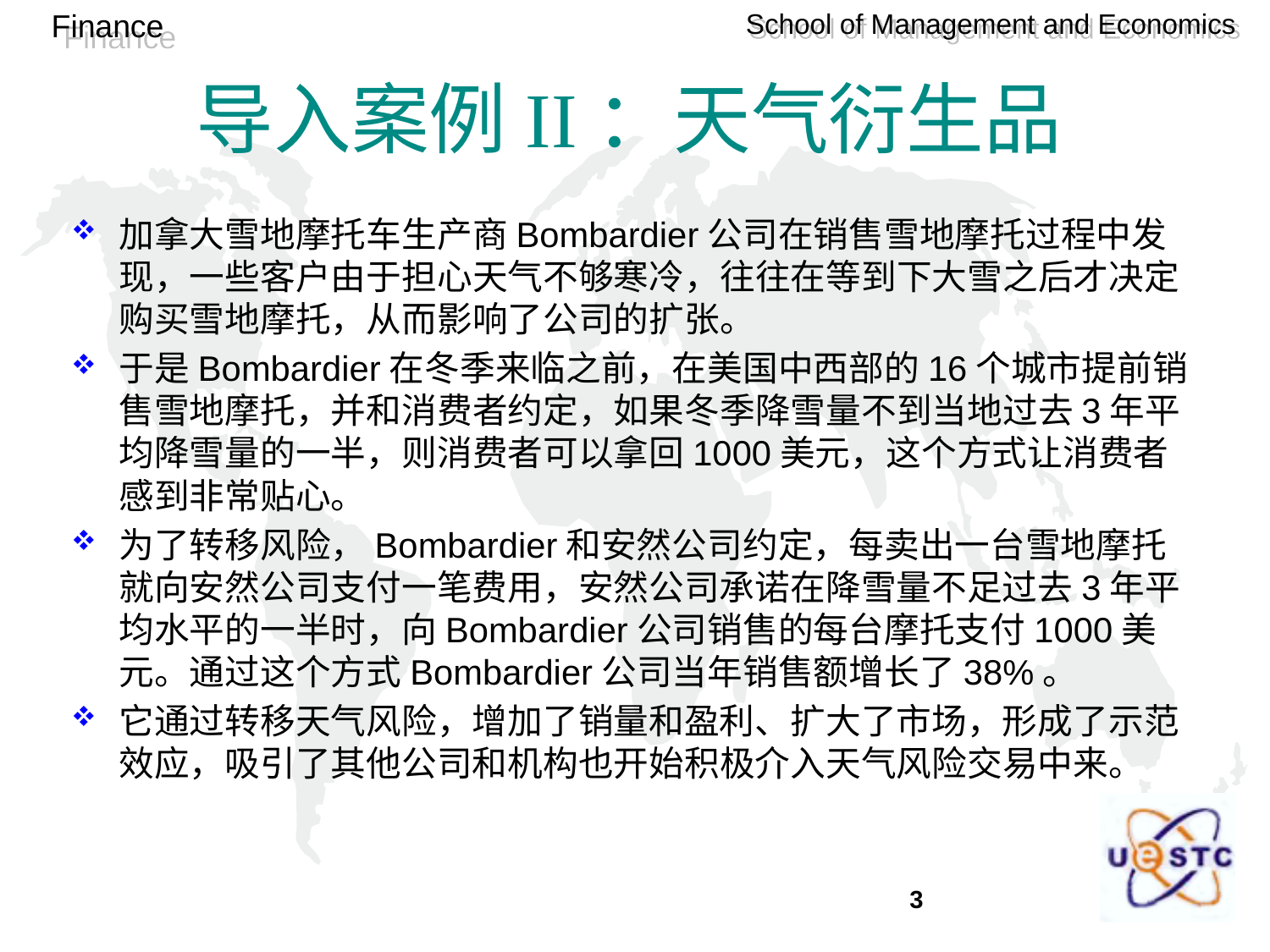

# 导入案例II：天气衍生品
加拿大雪地摩托车生产商Bombardier公司在销售雪地摩托过程中发现，一些客户由于担心天气不够寒冷，往往在等到下大雪之后才决定购买雪地摩托，从而影响了公司的扩张。
于是Bombardier在冬季来临之前，在美国中西部的16个城市提前销售雪地摩托，并和消费者约定，如果冬季降雪量不到当地过去3年平均降雪量的一半，则消费者可以拿回1000美元，这个方式让消费者感到非常贴心。
为了转移风险，Bombardier和安然公司约定，每卖出一台雪地摩托就向安然公司支付一笔费用，安然公司承诺在降雪量不足过去3年平均水平的一半时，向Bombardier公司销售的每台摩托支付1000美元。通过这个方式Bombardier公司当年销售额增长了38%。
它通过转移天气风险，增加了销量和盈利、扩大了市场，形成了示范效应，吸引了其他公司和机构也开始积极介入天气风险交易中来。
2024/12/25
3